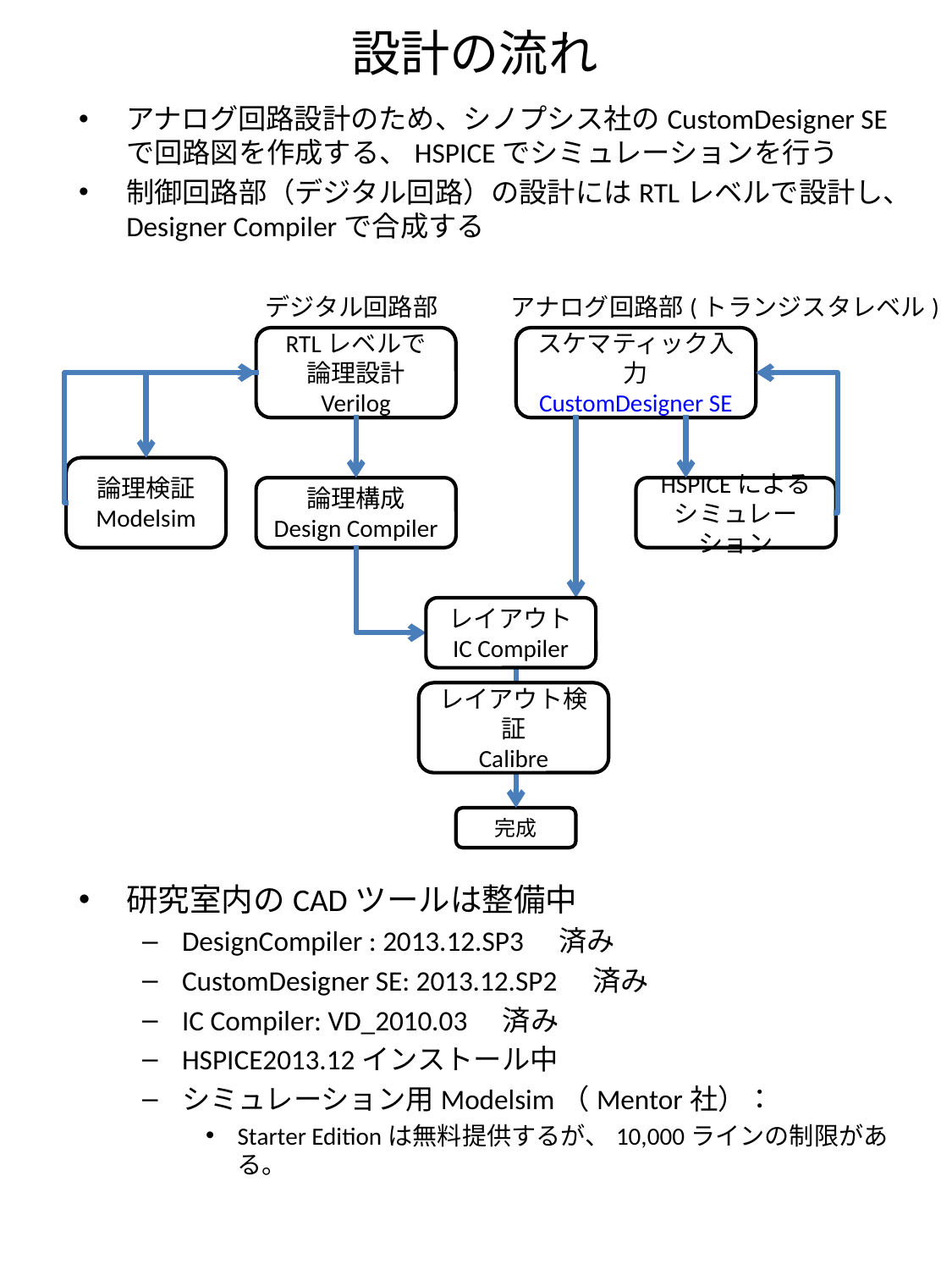

# 設計の流れ
アナログ回路設計のため、シノプシス社のCustomDesigner SEで回路図を作成する、HSPICEでシミュレーションを行う
制御回路部（デジタル回路）の設計にはRTLレベルで設計し、Designer Compilerで合成する

研究室内のCADツールは整備中
DesignCompiler : 2013.12.SP3　済み
CustomDesigner SE: 2013.12.SP2　済み
IC Compiler: VD_2010.03　済み
HSPICE2013.12インストール中
シミュレーション用Modelsim（Mentor社）：
Starter Editionは無料提供するが、10,000ラインの制限がある。

デジタル回路部
アナログ回路部(トランジスタレベル)
RTLレベルで
論理設計
Verilog
スケマティック入力
CustomDesigner SE
論理検証
Modelsim
論理構成
Design Compiler
HSPICEによる
シミュレーション
レイアウト
IC Compiler
レイアウト検証
Calibre
完成